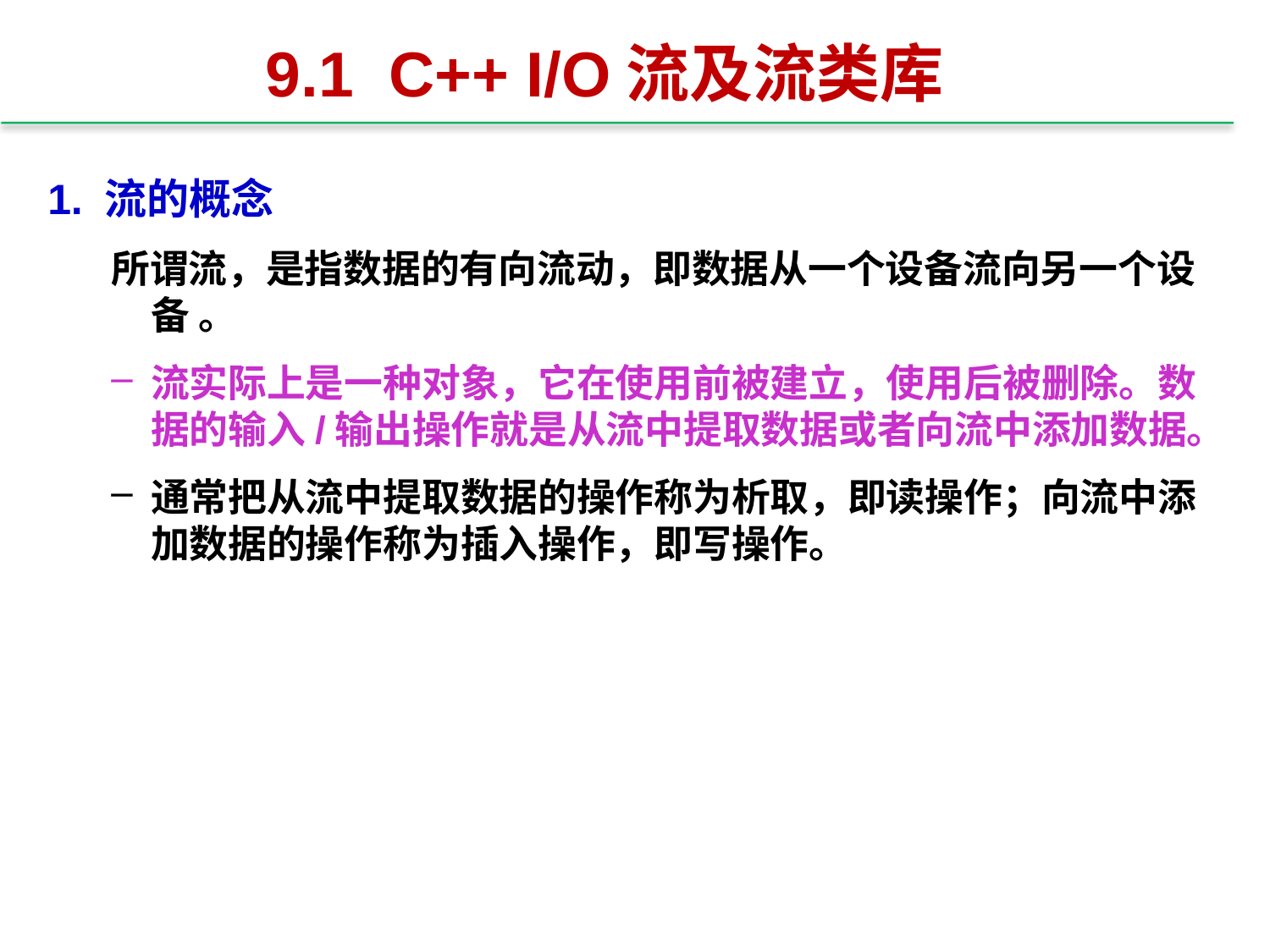

# 9.1  C++ I/O流及流类库
1. 流的概念
所谓流，是指数据的有向流动，即数据从一个设备流向另一个设备 。
流实际上是一种对象，它在使用前被建立，使用后被删除。数据的输入/输出操作就是从流中提取数据或者向流中添加数据。
通常把从流中提取数据的操作称为析取，即读操作；向流中添加数据的操作称为插入操作，即写操作。